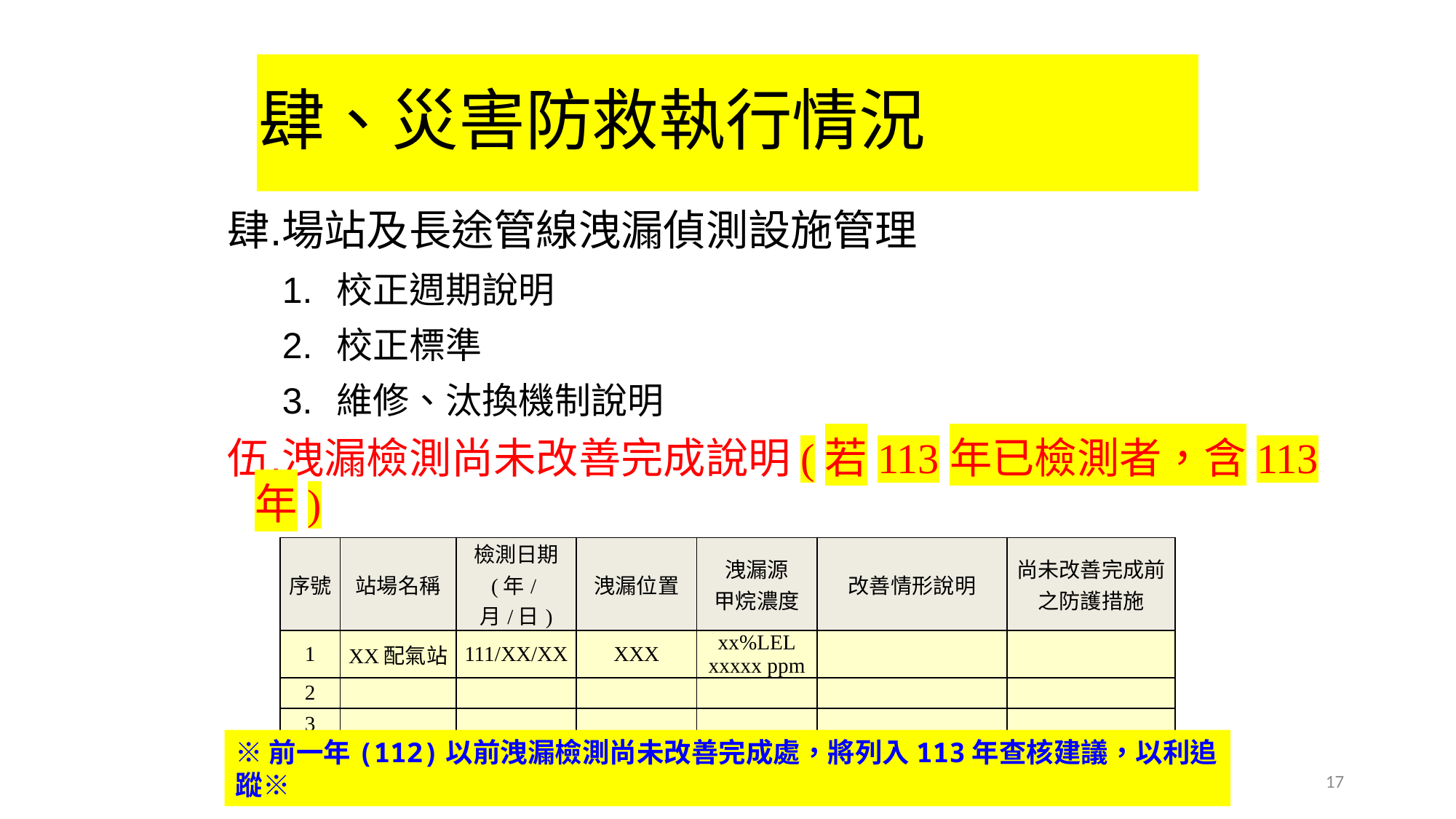

# 肆、災害防救執行情況
場站及長途管線洩漏偵測設施管理
校正週期說明
校正標準
維修、汰換機制說明
洩漏檢測尚未改善完成說明(若113年已檢測者，含113年)
| 序號 | 站場名稱 | 檢測日期 (年/月/日) | 洩漏位置 | 洩漏源 甲烷濃度 | 改善情形說明 | 尚未改善完成前之防護措施 |
| --- | --- | --- | --- | --- | --- | --- |
| 1 | XX配氣站 | 111/XX/XX | XXX | xx%LEL xxxxx ppm |  |  |
| 2 |  |  |  |  |  |  |
| 3 |  |  |  |  |  |  |
※前一年(112)以前洩漏檢測尚未改善完成處，將列入113年查核建議，以利追蹤※
17